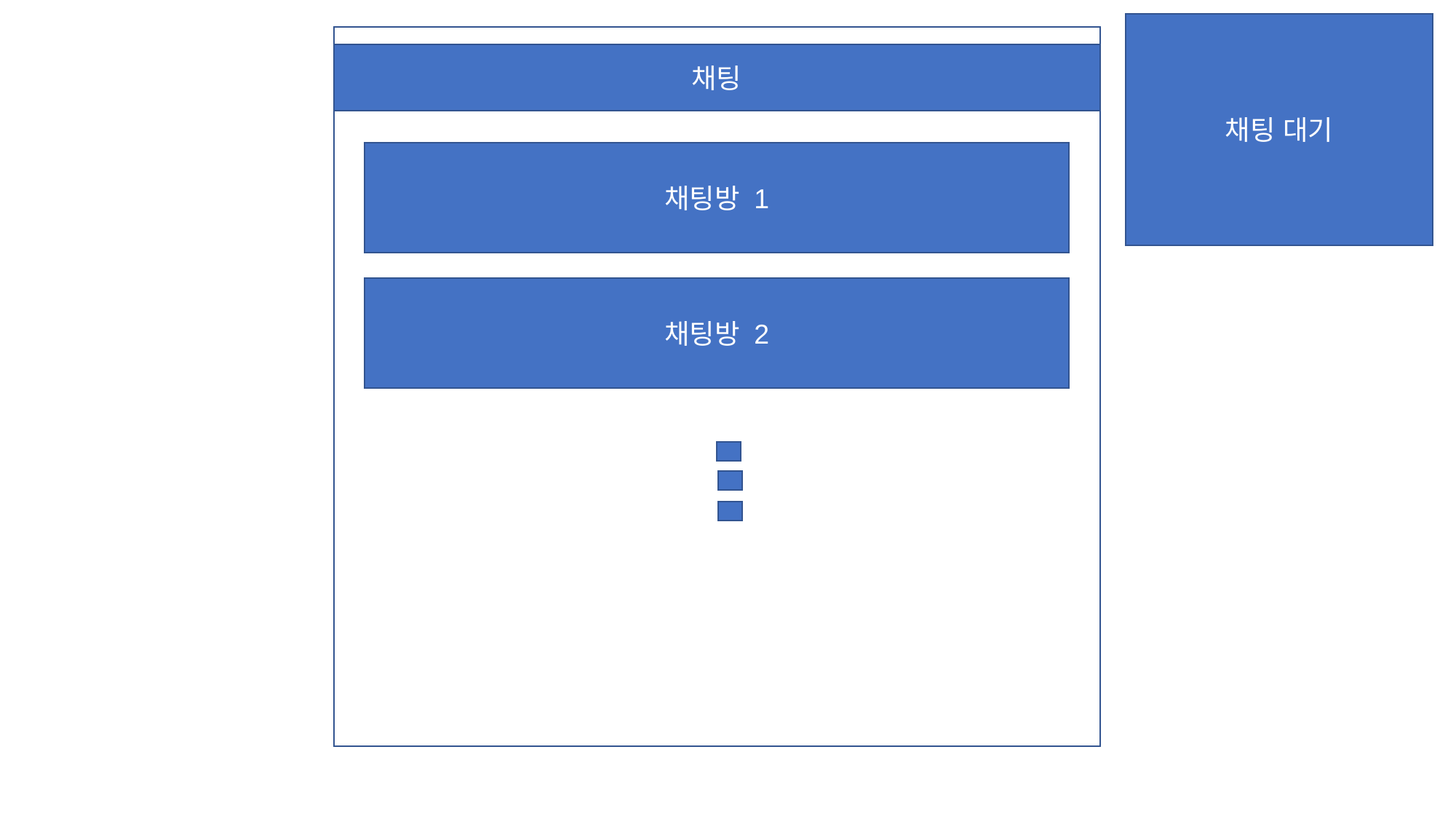

채팅 대기

채팅
채팅방 1
채팅방 2